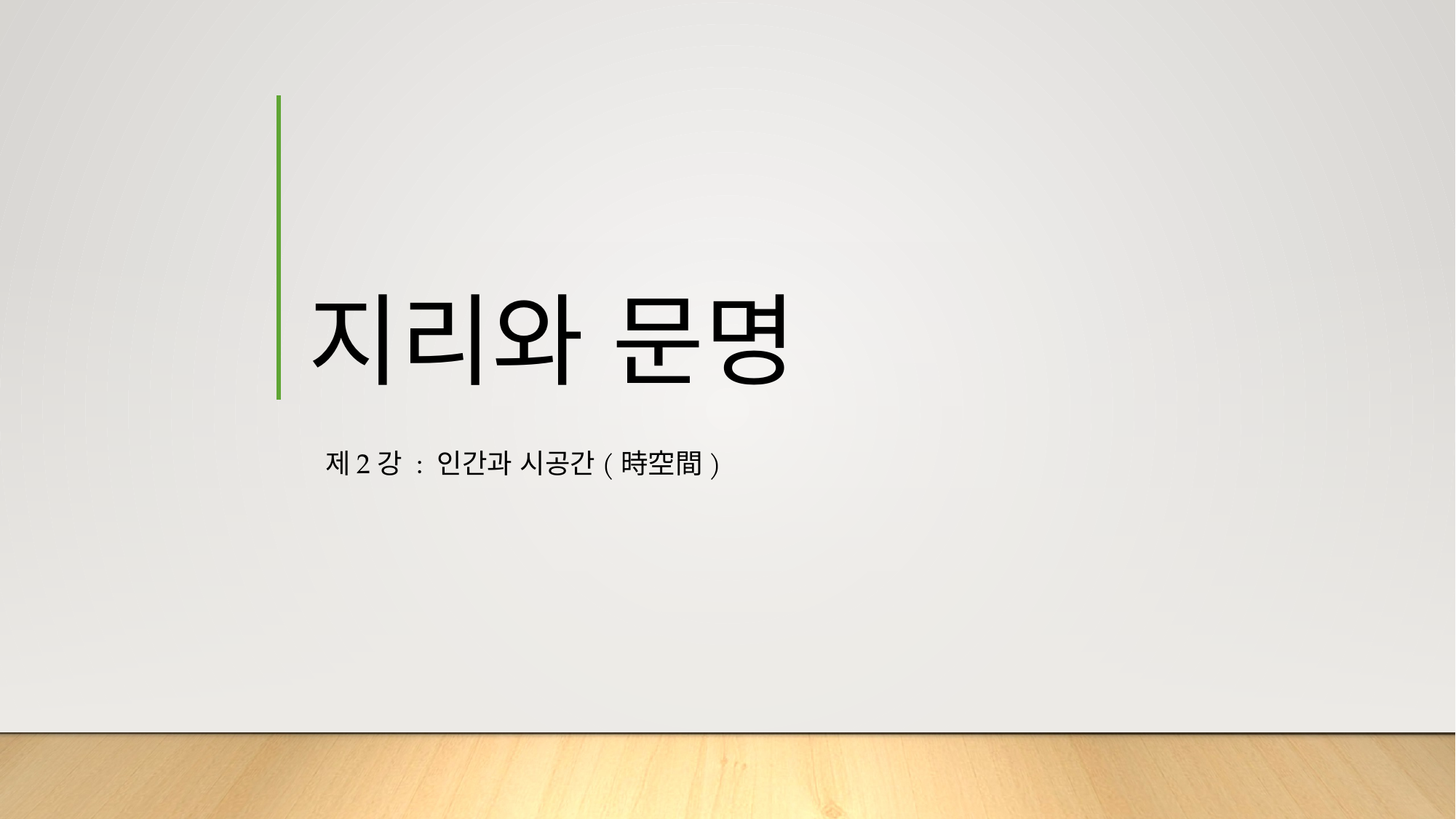

# 지리와 문명
제2강 : 인간과 시공간(時空間)